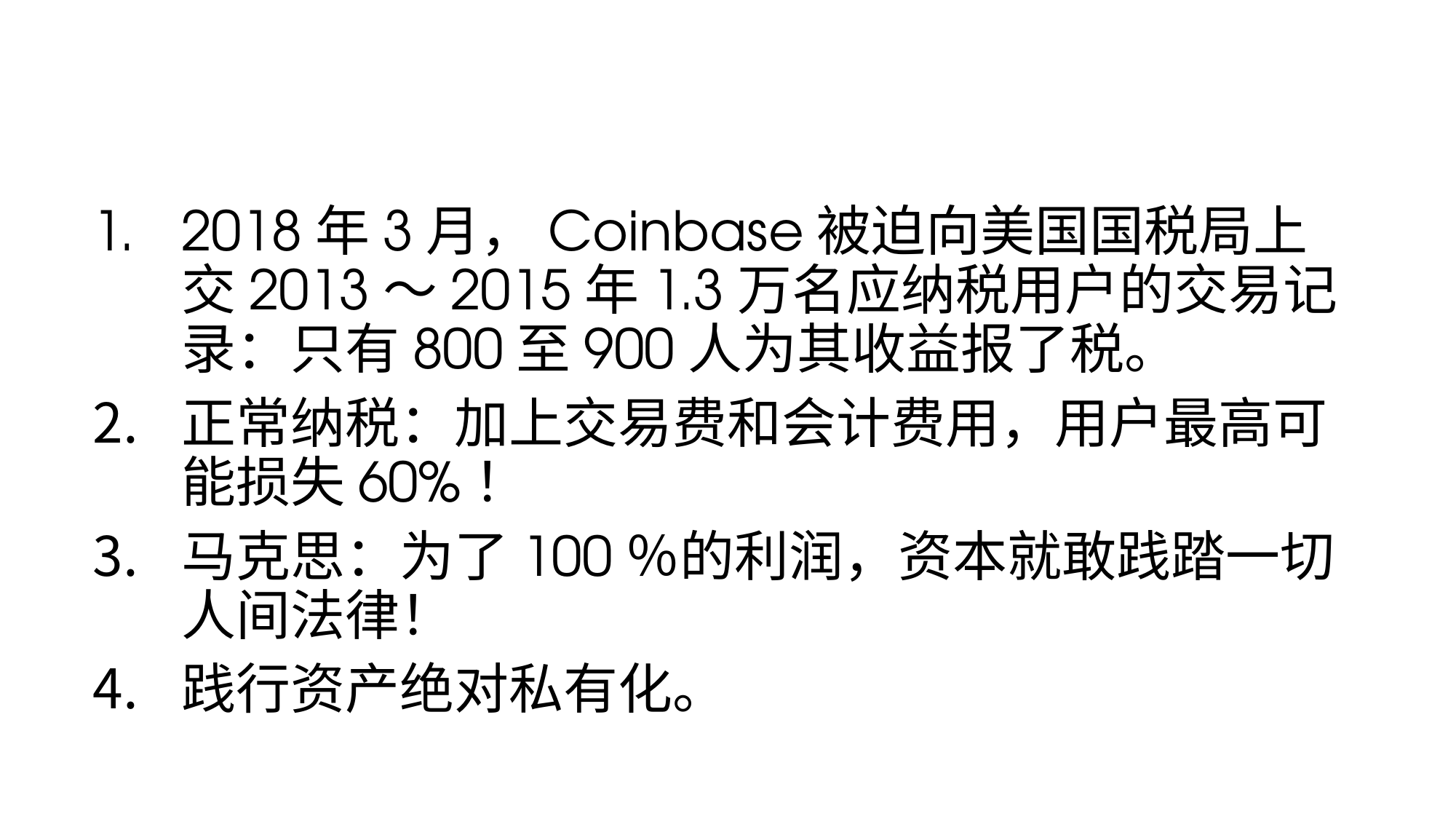

# 为什么需要去中心化交易所
2018年3月，Coinbase被迫向美国国税局上交2013～2015年1.3万名应纳税用户的交易记录：只有800至900人为其收益报了税。
正常纳税：加上交易费和会计费用，用户最高可能损失60%！
马克思：为了100％的利润，资本就敢践踏一切人间法律！
践行资产绝对私有化。